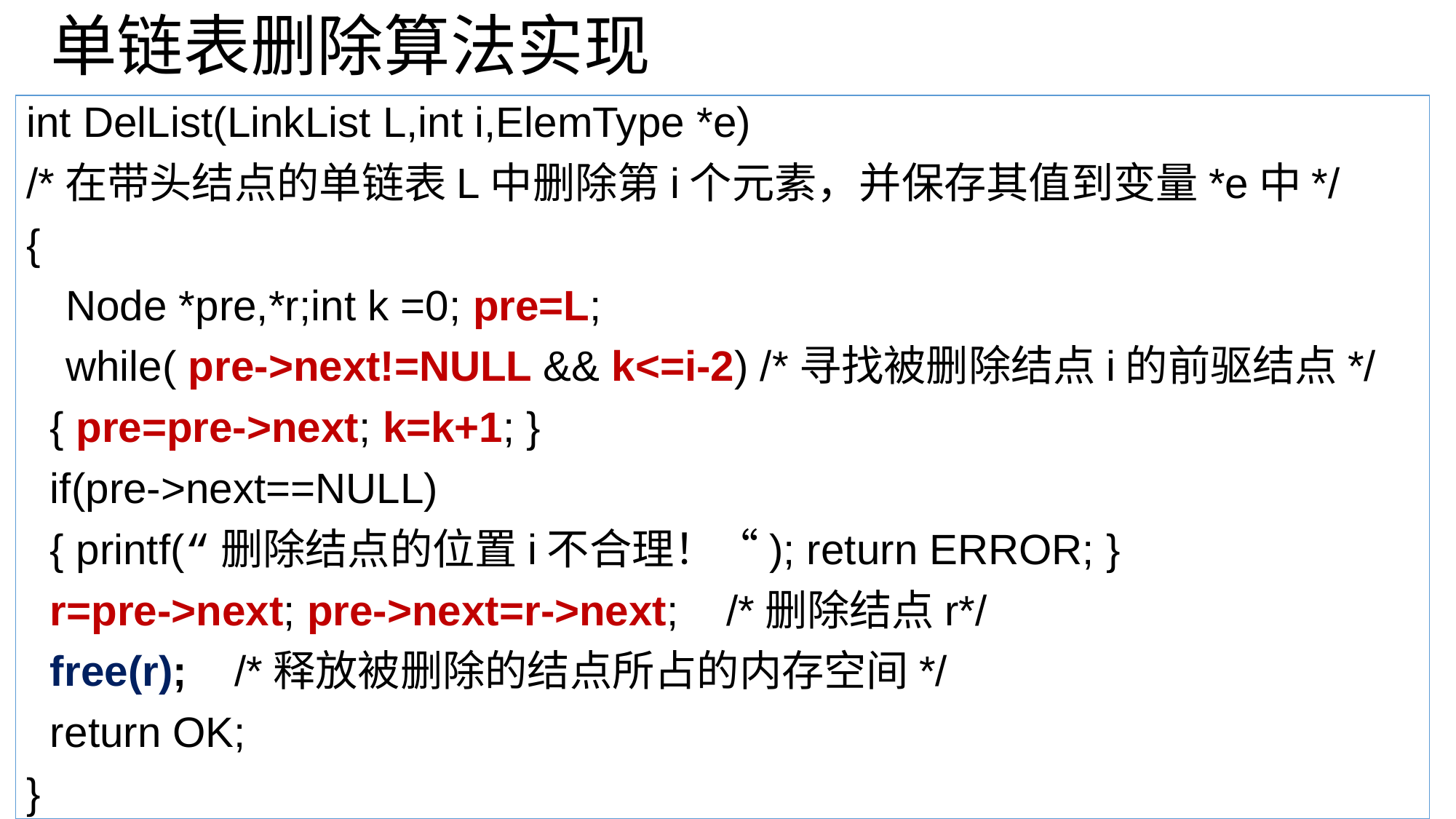

# 单链表删除算法实现
int DelList(LinkList L,int i,ElemType *e)
/*在带头结点的单链表L中删除第i个元素，并保存其值到变量*e中*/
{
	 Node *pre,*r;int k =0; pre=L;
	 while( pre->next!=NULL && k<=i-2) /*寻找被删除结点i的前驱结点*/
  { pre=pre->next; k=k+1; }
  if(pre->next==NULL)
  { printf(“删除结点的位置i不合理！“); return ERROR; }
  r=pre->next; pre->next=r->next;    /*删除结点r*/
  free(r);    /*释放被删除的结点所占的内存空间*/
  return OK;
}

43